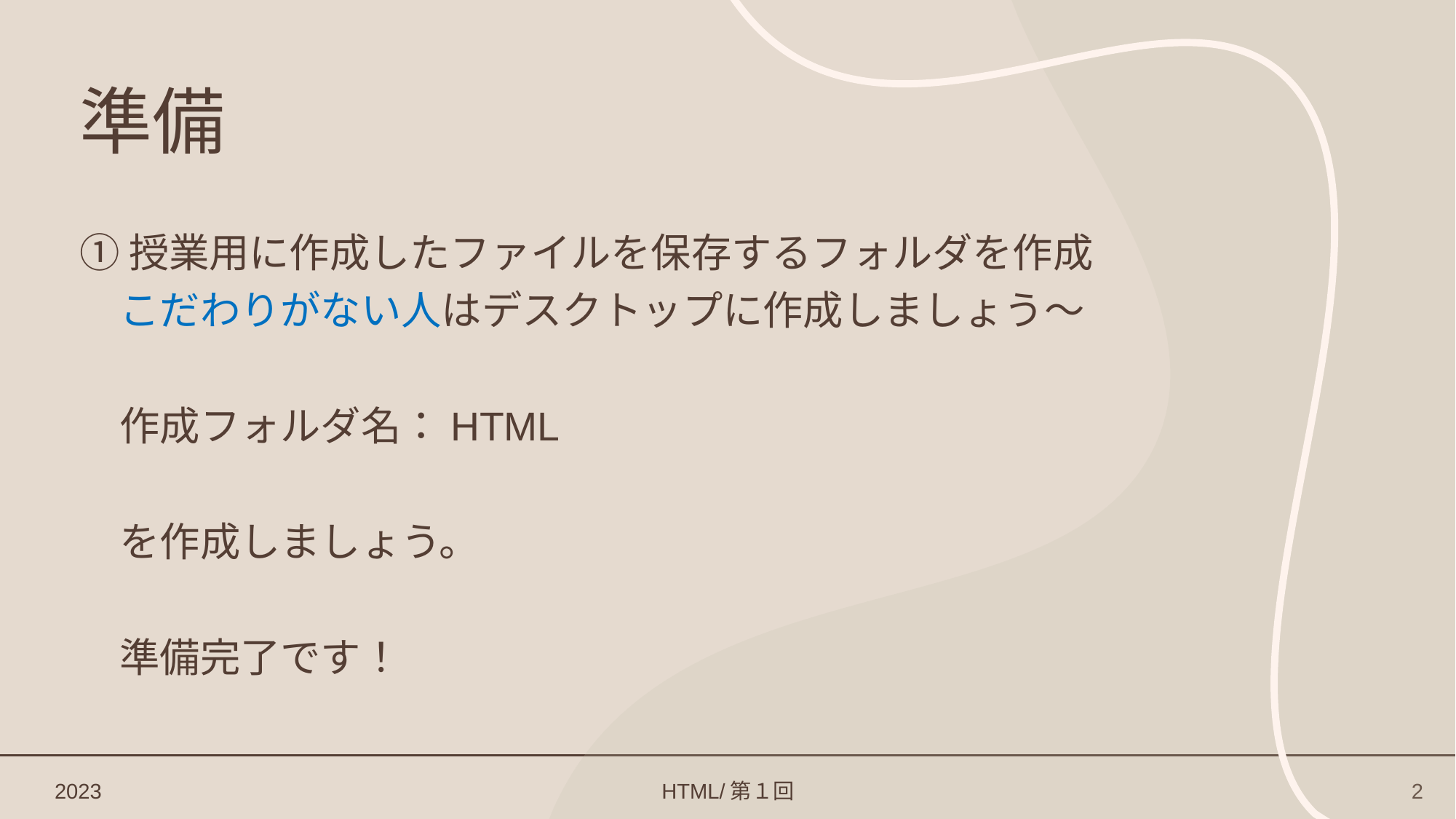

# 準備
①授業用に作成したファイルを保存するフォルダを作成
　こだわりがない人はデスクトップに作成しましょう～

　作成フォルダ名：HTML

　を作成しましょう。

　準備完了です！
2023
HTML/第１回
2